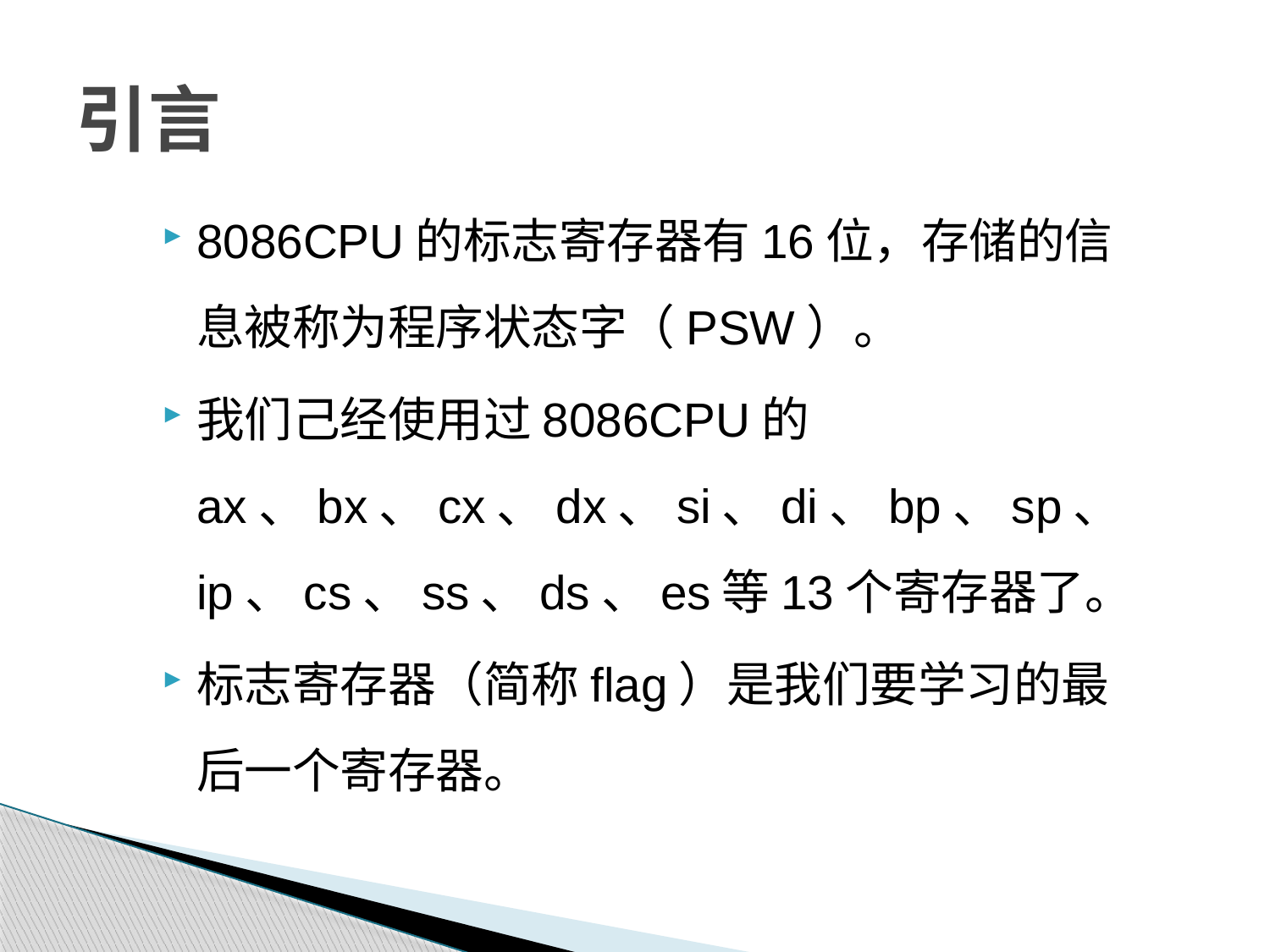

# 引言
8086CPU的标志寄存器有16位，存储的信息被称为程序状态字（PSW）。
我们己经使用过8086CPU的ax、bx、cx、dx、si、di、bp、sp、ip、cs、ss、ds、es等13个寄存器了。
标志寄存器（简称flag）是我们要学习的最后一个寄存器。